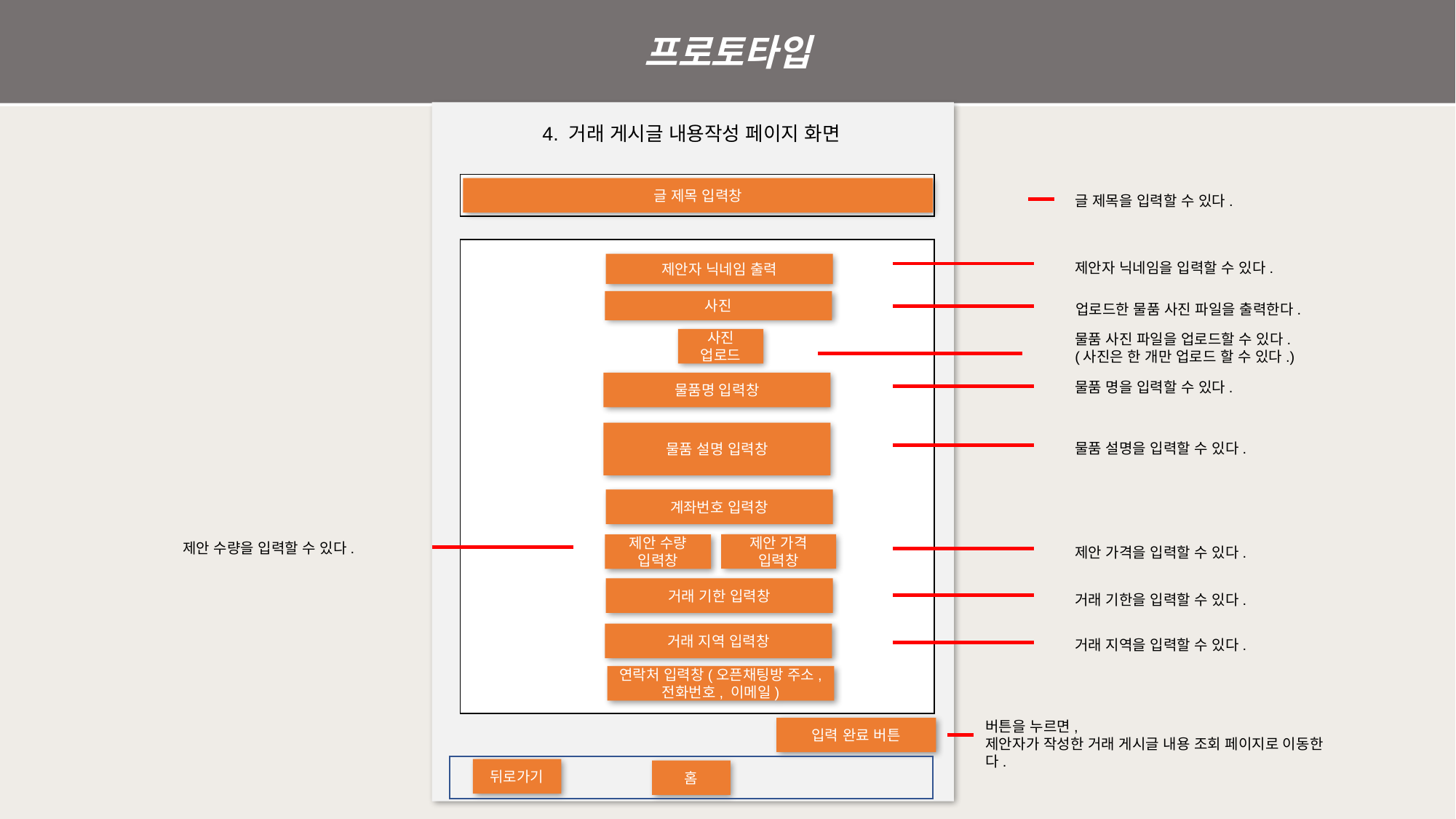

프로토타입

4. 거래 게시글 내용작성 페이지 화면
|  |
| --- |
글 제목 입력창
글 제목을 입력할 수 있다.
|  |
| --- |
제안자 닉네임을 입력할 수 있다.
제안자 닉네임 출력
사진
업로드한 물품 사진 파일을 출력한다.
물품 사진 파일을 업로드할 수 있다.
(사진은 한 개만 업로드 할 수 있다.)
사진 업로드
물품명 입력창
물품 명을 입력할 수 있다.
물품 설명 입력창
물품 설명을 입력할 수 있다.
계좌번호 입력창
제안 수량을 입력할 수 있다.
제안 가격 입력창
제안 수량 입력창
제안 가격을 입력할 수 있다.
거래 기한 입력창
거래 기한을 입력할 수 있다.
거래 지역 입력창
거래 지역을 입력할 수 있다.
연락처 입력창(오픈채팅방 주소, 전화번호, 이메일)
버튼을 누르면,
제안자가 작성한 거래 게시글 내용 조회 페이지로 이동한다.
입력 완료 버튼

뒤로가기
홈